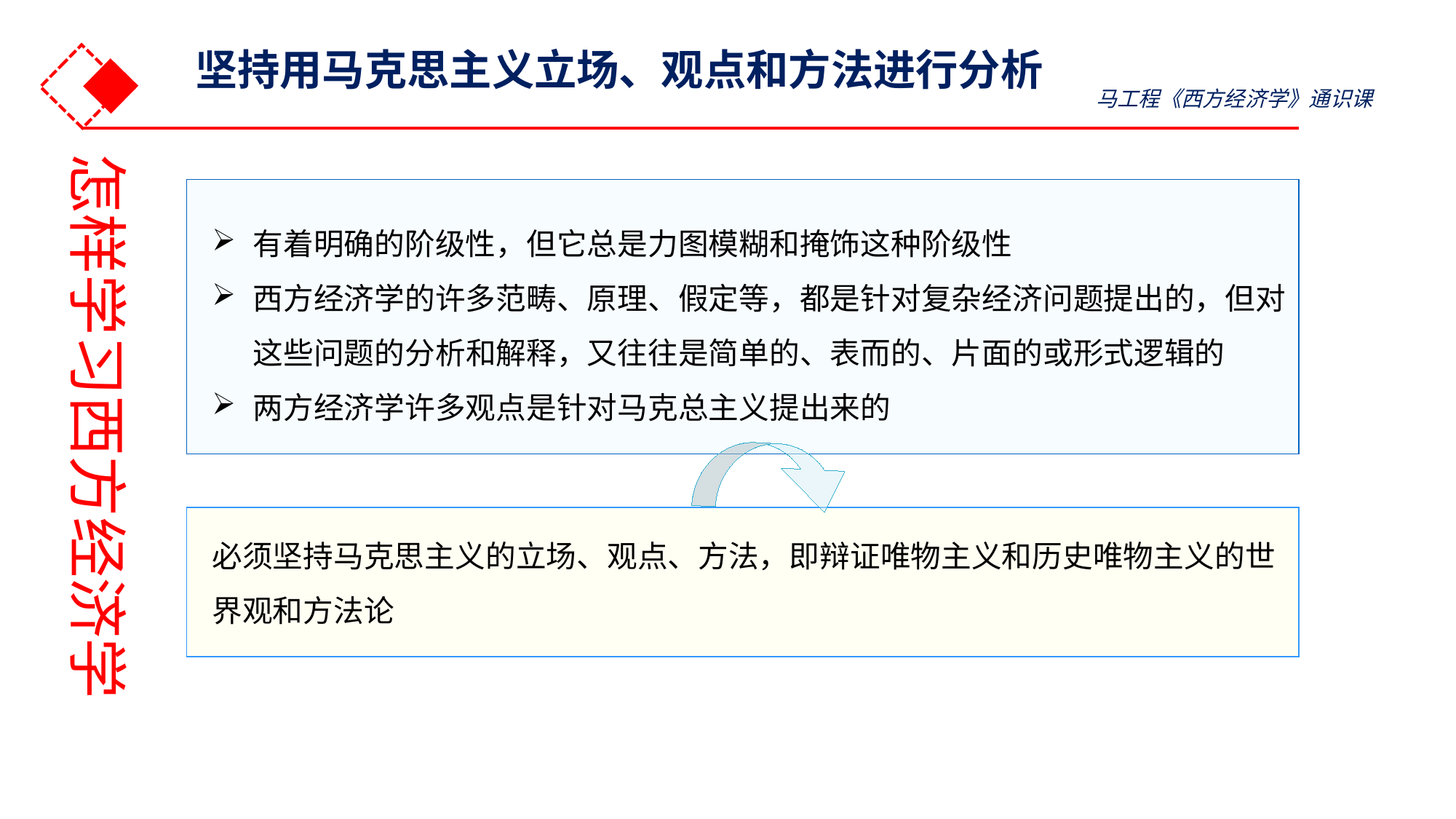

坚持用马克思主义立场、观点和方法进行分析

马工程《西方经济学》通识课
怎样学习西方经济学

有着明确的阶级性，但它总是力图模糊和掩饰这种阶级性
西方经济学的许多范畴、原理、假定等，都是针对复杂经济问题提出的，但对这些问题的分析和解释，又往往是简单的、表而的、片面的或形式逻辑的
两方经济学许多观点是针对马克总主义提出来的

必须坚持马克思主义的立场、观点、方法，即辩证唯物主义和历史唯物主义的世界观和方法论